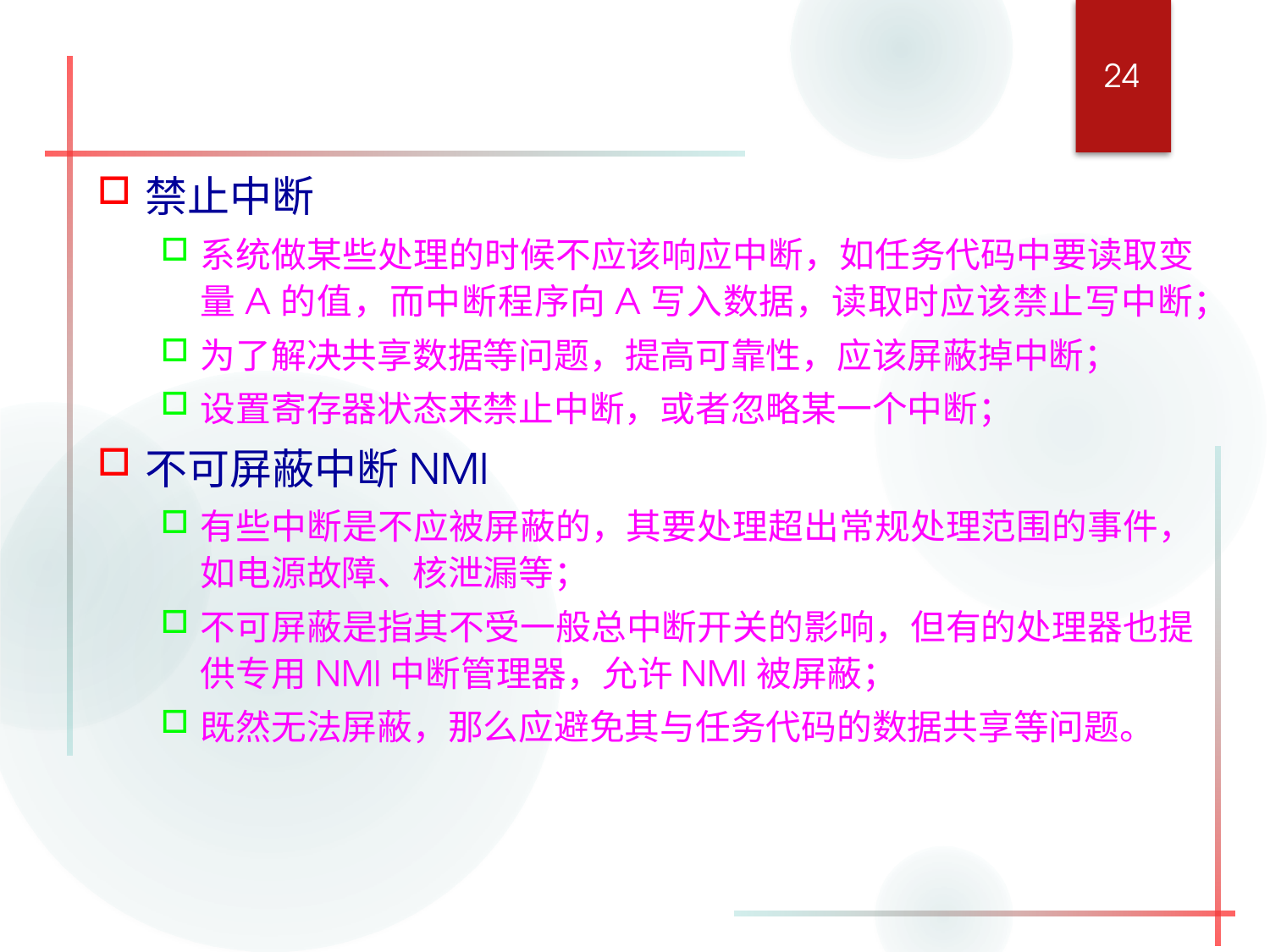

24
禁止中断
系统做某些处理的时候不应该响应中断，如任务代码中要读取变量A的值，而中断程序向A写入数据，读取时应该禁止写中断；
为了解决共享数据等问题，提高可靠性，应该屏蔽掉中断；
设置寄存器状态来禁止中断，或者忽略某一个中断；
不可屏蔽中断NMI
有些中断是不应被屏蔽的，其要处理超出常规处理范围的事件，如电源故障、核泄漏等；
不可屏蔽是指其不受一般总中断开关的影响，但有的处理器也提供专用NMI中断管理器，允许NMI被屏蔽；
既然无法屏蔽，那么应避免其与任务代码的数据共享等问题。